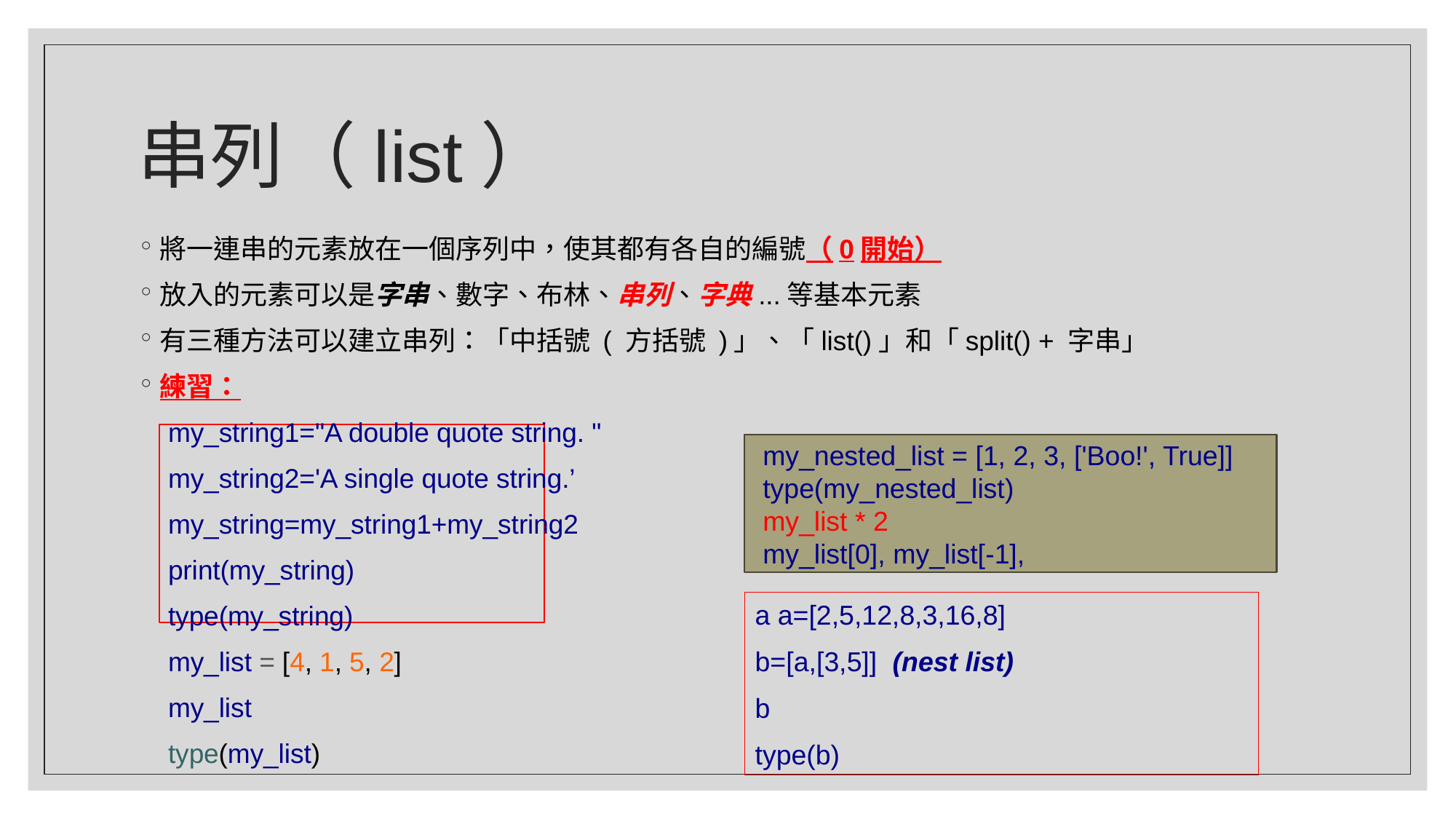

# 串列（list）
將一連串的元素放在一個序列中，使其都有各自的編號（0開始）
放入的元素可以是字串、數字、布林、串列、字典...等基本元素
有三種方法可以建立串列：「中括號 ( 方括號 )」、「list()」和「split() + 字串」
練習：
    my_string1="A double quote string. "
    my_string2='A single quote string.’
    my_string=my_string1+my_string2
    print(my_string)
    type(my_string)
    my_list = [4, 1, 5, 2]
    my_list
    type(my_list)

 my_nested_list = [1, 2, 3, ['Boo!', True]]
 type(my_nested_list)
 my_list * 2
 my_list[0], my_list[-1],
a a=[2,5,12,8,3,16,8]
b=[a,[3,5]]  (nest list)
b
type(b)